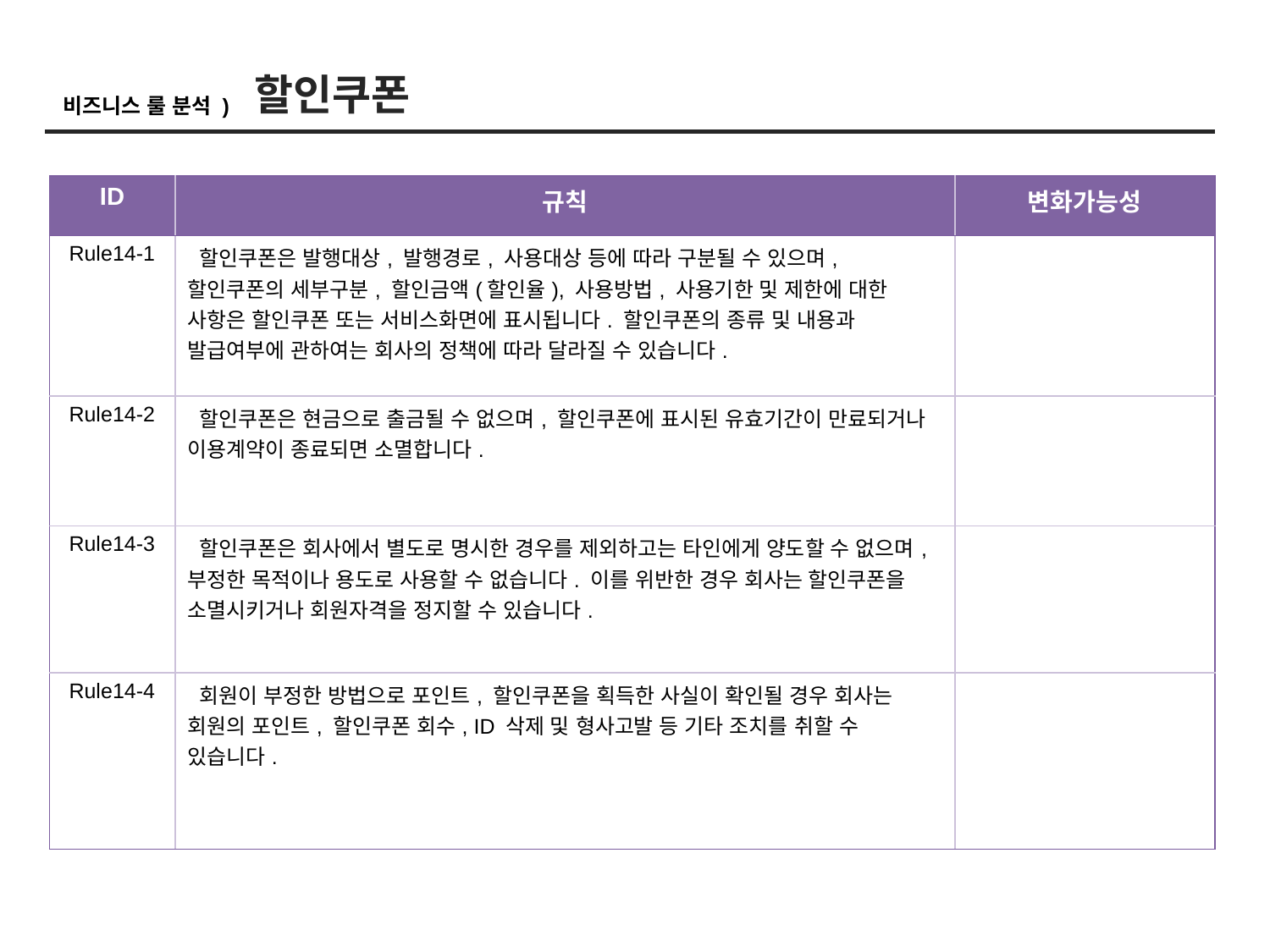

할인쿠폰
비즈니스 룰 분석 )
| ID | 규칙 | 변화가능성 |
| --- | --- | --- |
| Rule14-1 | 할인쿠폰은 발행대상, 발행경로, 사용대상 등에 따라 구분될 수 있으며, 할인쿠폰의 세부구분, 할인금액(할인율), 사용방법, 사용기한 및 제한에 대한 사항은 할인쿠폰 또는 서비스화면에 표시됩니다. 할인쿠폰의 종류 및 내용과 발급여부에 관하여는 회사의 정책에 따라 달라질 수 있습니다. |  |
| Rule14-2 | 할인쿠폰은 현금으로 출금될 수 없으며, 할인쿠폰에 표시된 유효기간이 만료되거나 이용계약이 종료되면 소멸합니다. |  |
| Rule14-3 | 할인쿠폰은 회사에서 별도로 명시한 경우를 제외하고는 타인에게 양도할 수 없으며, 부정한 목적이나 용도로 사용할 수 없습니다. 이를 위반한 경우 회사는 할인쿠폰을 소멸시키거나 회원자격을 정지할 수 있습니다. |  |
| Rule14-4 | 회원이 부정한 방법으로 포인트, 할인쿠폰을 획득한 사실이 확인될 경우 회사는 회원의 포인트, 할인쿠폰 회수, ID 삭제 및 형사고발 등 기타 조치를 취할 수 있습니다. |  |